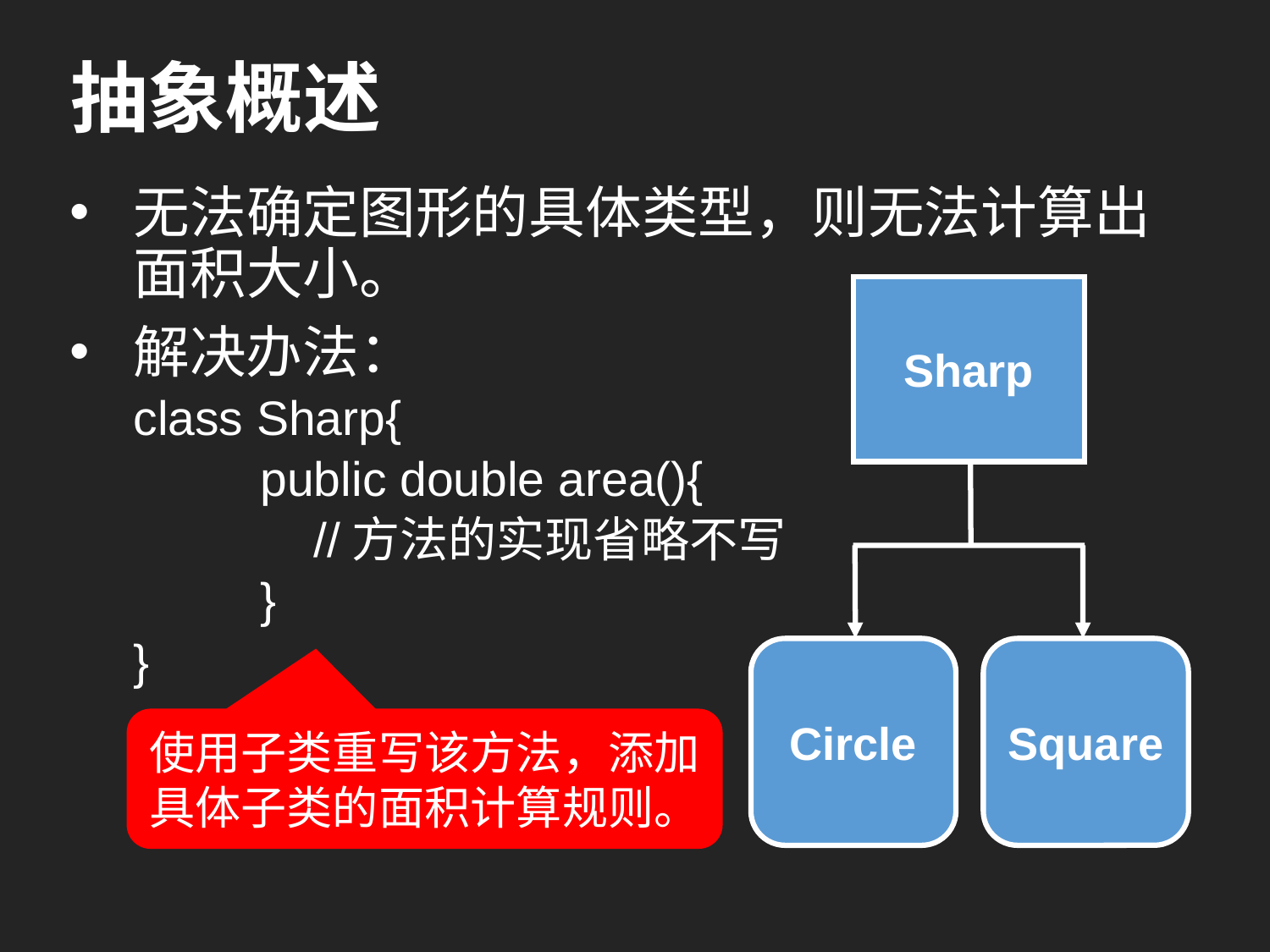

# 抽象概述
无法确定图形的具体类型，则无法计算出面积大小。
解决办法：
class Sharp{
	public double area(){
	    //方法的实现省略不写
	}
}
Sharp

Circle
Square
使用子类重写该方法，添加具体子类的面积计算规则。